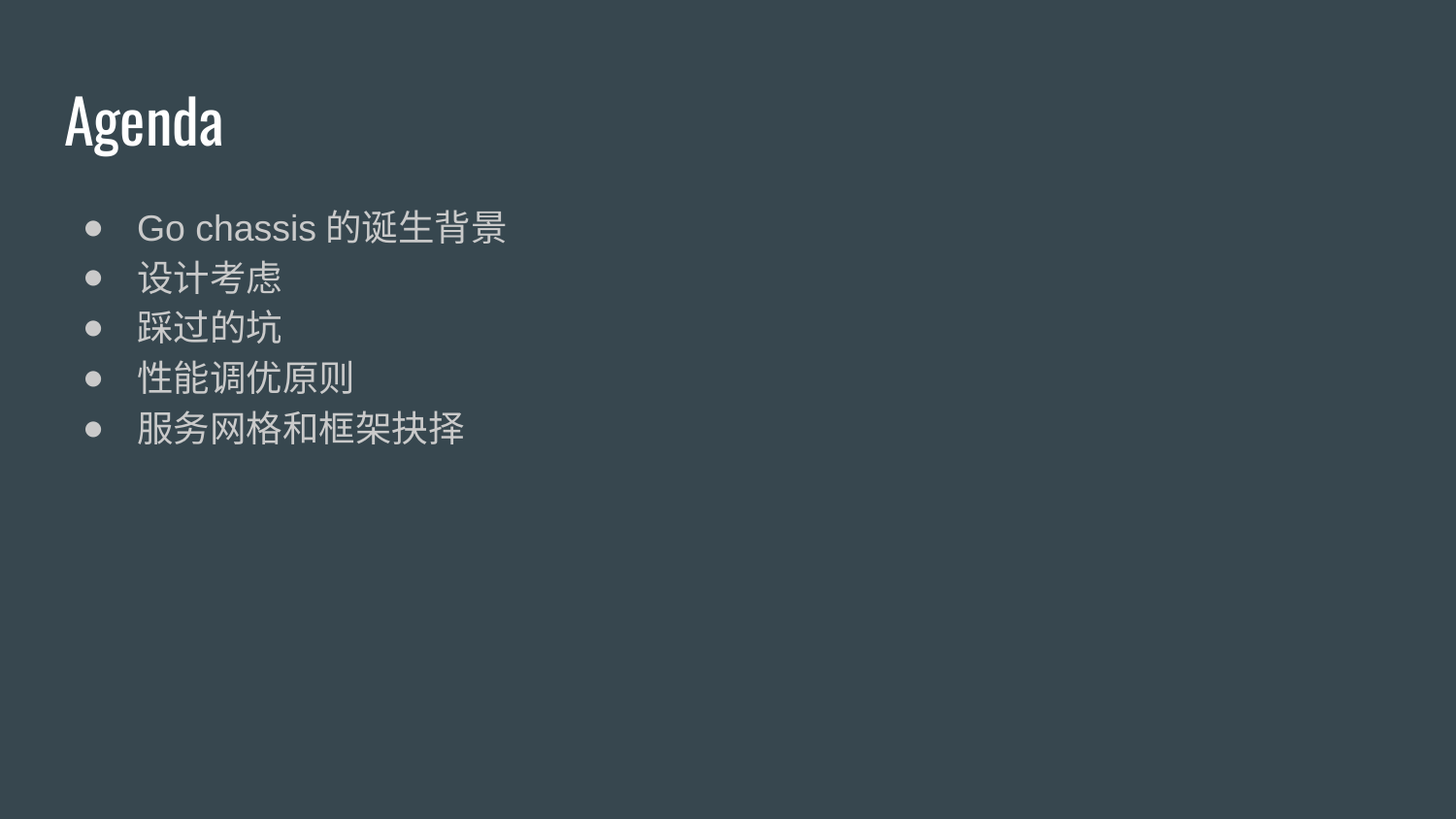

# Agenda
Go chassis的诞生背景
设计考虑
踩过的坑
性能调优原则
服务网格和框架抉择